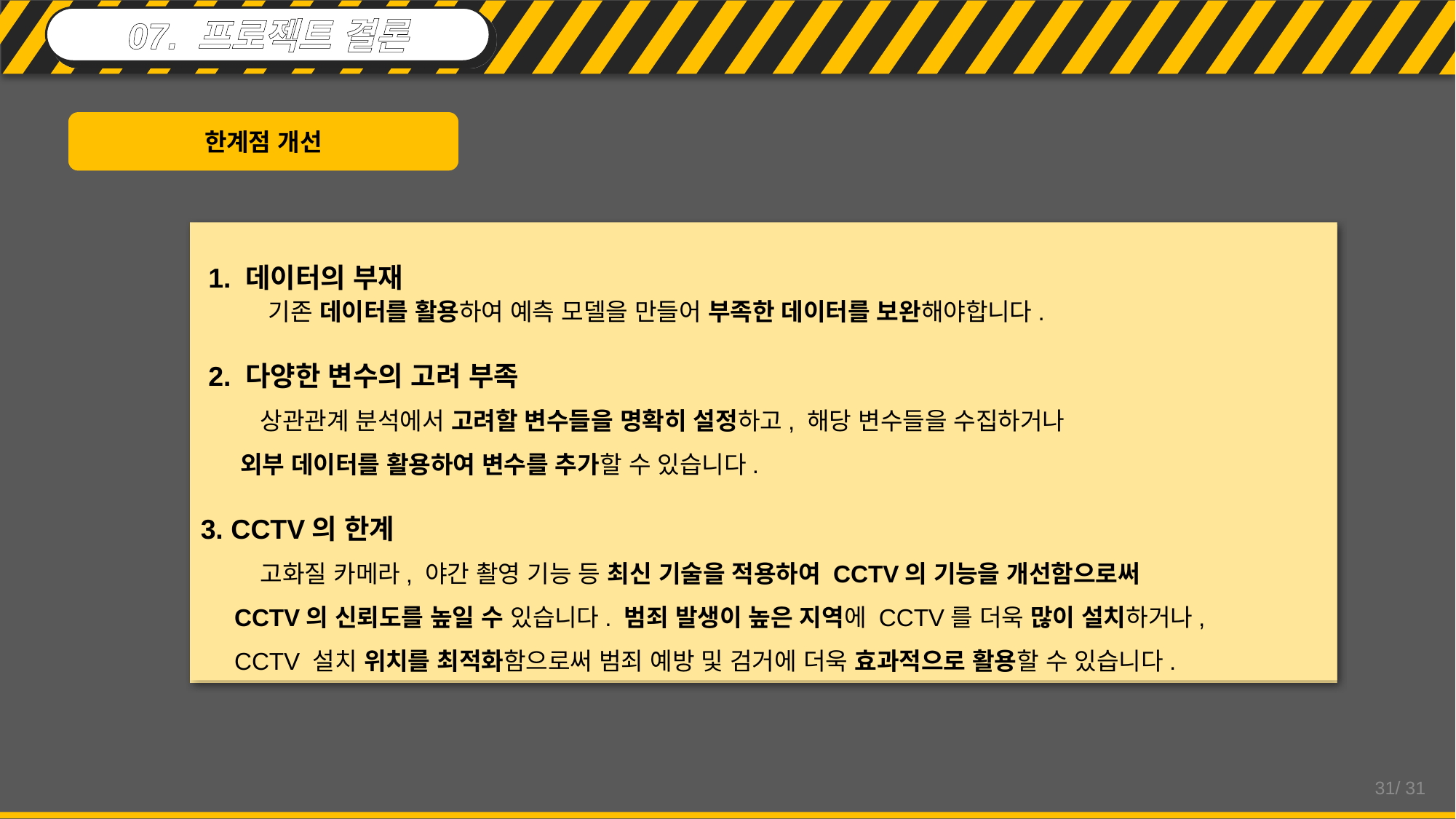

07. 프로젝트 결론
한계점 개선
프로젝트의 한계점
 1. 데이터의 부재
        기존 데이터를 활용하여 예측 모델을 만들어 부족한 데이터를 보완해야합니다.
 2. 다양한 변수의 고려 부족
        상관관계 분석에서 고려할 변수들을 명확히 설정하고, 해당 변수들을 수집하거나
     외부 데이터를 활용하여 변수를 추가할 수 있습니다.
3. CCTV의 한계
        고화질 카메라, 야간 촬영 기능 등 최신 기술을 적용하여 CCTV의 기능을 개선함으로써
     CCTV의 신뢰도를 높일 수 있습니다. 범죄 발생이 높은 지역에 CCTV를 더욱 많이 설치하거나,
     CCTV 설치 위치를 최적화함으로써 범죄 예방 및 검거에 더욱 효과적으로 활용할 수 있습니다.
 1. 데이터의 부재
        프로젝트에서 분석한 데이터가 충분하지 않아, 분석 결과에 한계가 있을 수 있습니다.
 2. 다양한 변수의 고려 부족
        CCTV 설치와 범죄 발생 및 검거 수와의 상관관계 분석에서 고려해야 하는 변수가 많아,
     분석 결과의 신뢰성이 떨어질 수 있습니다. 특히, 범죄 발생 및 검거 수는 CCTV 이외의
     다양한 요인에 영향을 받기 때문에 CCTV 설치와의 명확한 연관성을 찾기 어렵습니다.
 3. CCTV의 한계
        CCTV가 모든 범죄를 예방하거나 검거할 수 있는 것은 아니므로, CCTV의 한계가 있을 수
     있습니다.
31/ 31